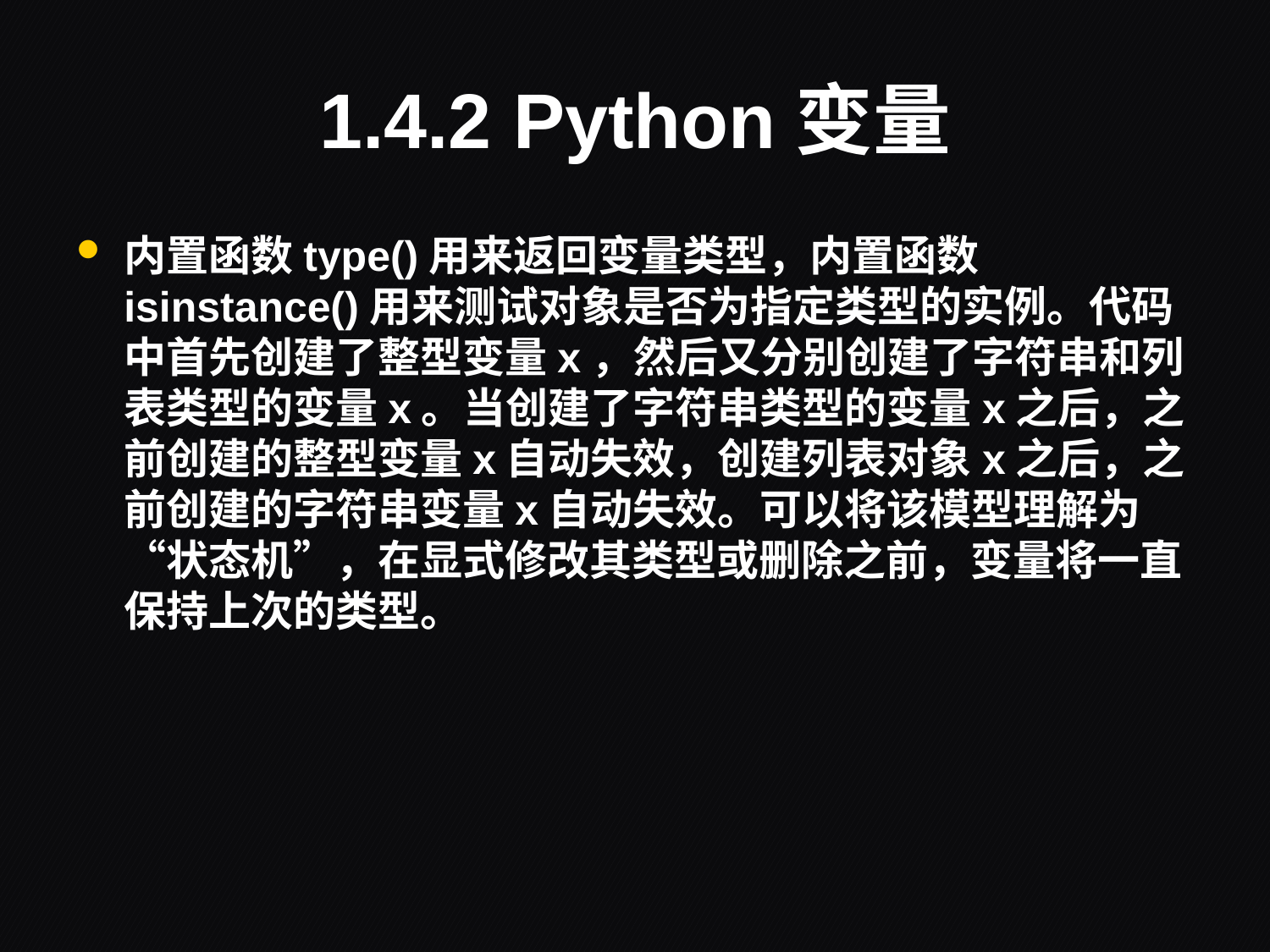

# 1.4.2 Python变量
内置函数type()用来返回变量类型，内置函数isinstance()用来测试对象是否为指定类型的实例。代码中首先创建了整型变量x，然后又分别创建了字符串和列表类型的变量x。当创建了字符串类型的变量x之后，之前创建的整型变量x自动失效，创建列表对象x之后，之前创建的字符串变量x自动失效。可以将该模型理解为“状态机”，在显式修改其类型或删除之前，变量将一直保持上次的类型。